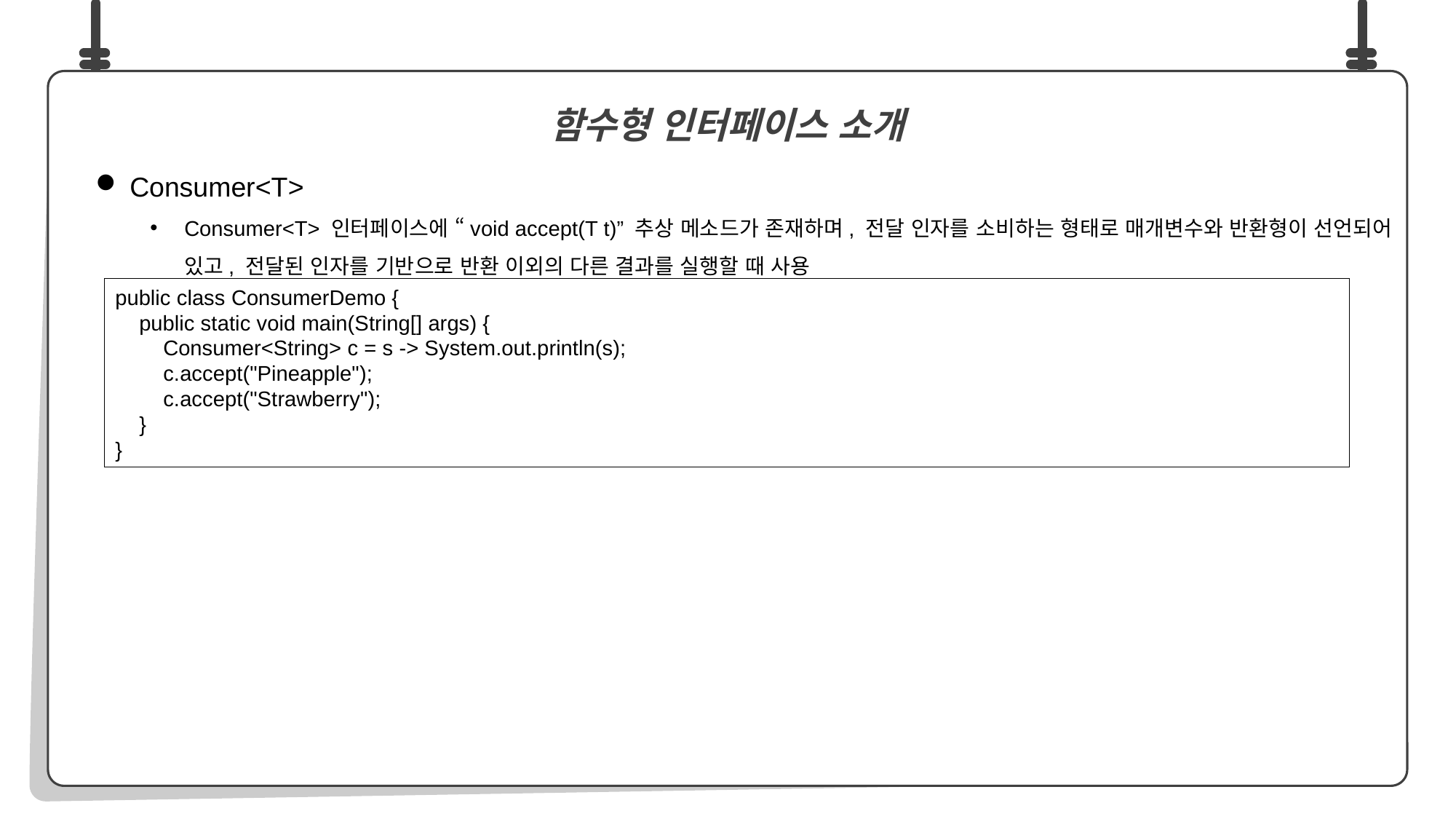

Consumer<T>
Consumer<T> 인터페이스에 “void accept(T t)” 추상 메소드가 존재하며, 전달 인자를 소비하는 형태로 매개변수와 반환형이 선언되어 있고, 전달된 인자를 기반으로 반환 이외의 다른 결과를 실행할 때 사용

함수형 인터페이스 소개

public class ConsumerDemo {
    public static void main(String[] args) {
        Consumer<String> c = s -> System.out.println(s);
        c.accept("Pineapple");
        c.accept("Strawberry");
    }
}